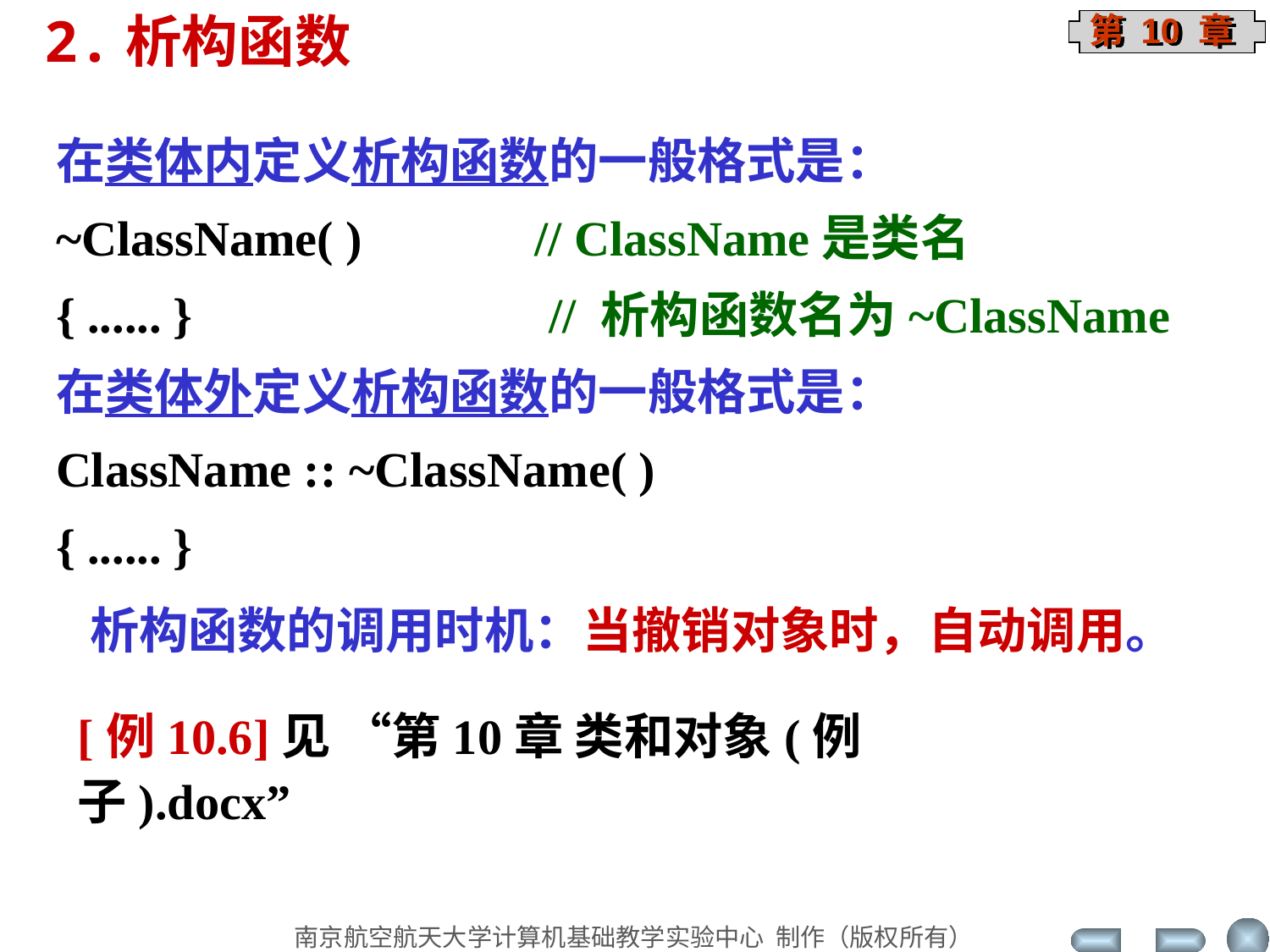

2.析构函数
在类体内定义析构函数的一般格式是：
~ClassName( )              // ClassName是类名
{ ...... }                             // 析构函数名为~ClassName
在类体外定义析构函数的一般格式是：
ClassName :: ~ClassName( )
{ ...... }
析构函数的调用时机：当撤销对象时，自动调用。
[例10.6]见 “第10章 类和对象(例子).docx”